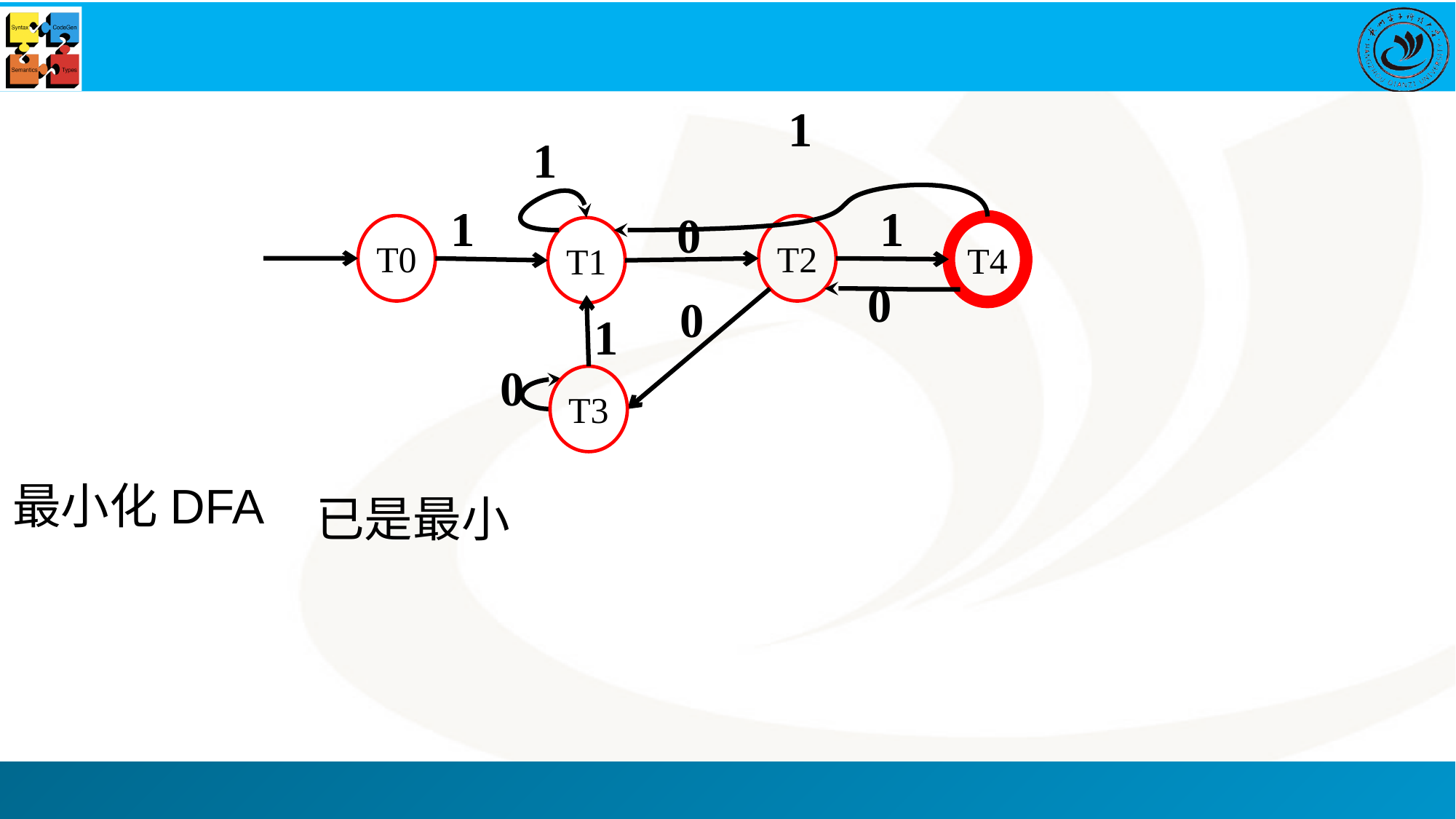

1
1
1
1
0
T0
T2
T4
T1
0
0
1
0
T3
最小化DFA
已是最小
8